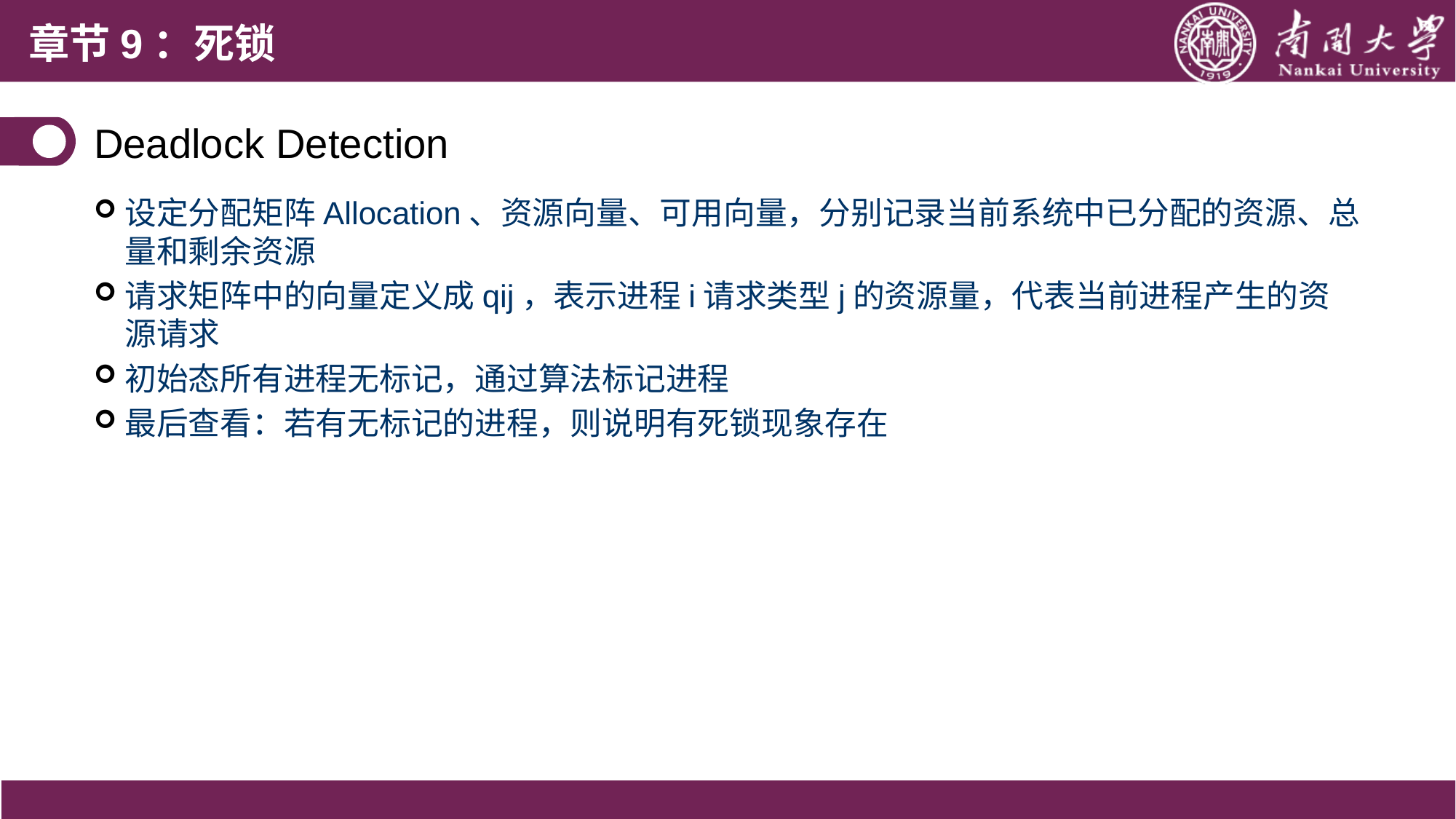

# Deadlock Detection
设定分配矩阵Allocation、资源向量、可用向量，分别记录当前系统中已分配的资源、总量和剩余资源
请求矩阵中的向量定义成qij，表示进程i请求类型j的资源量，代表当前进程产生的资源请求
初始态所有进程无标记，通过算法标记进程
最后查看：若有无标记的进程，则说明有死锁现象存在